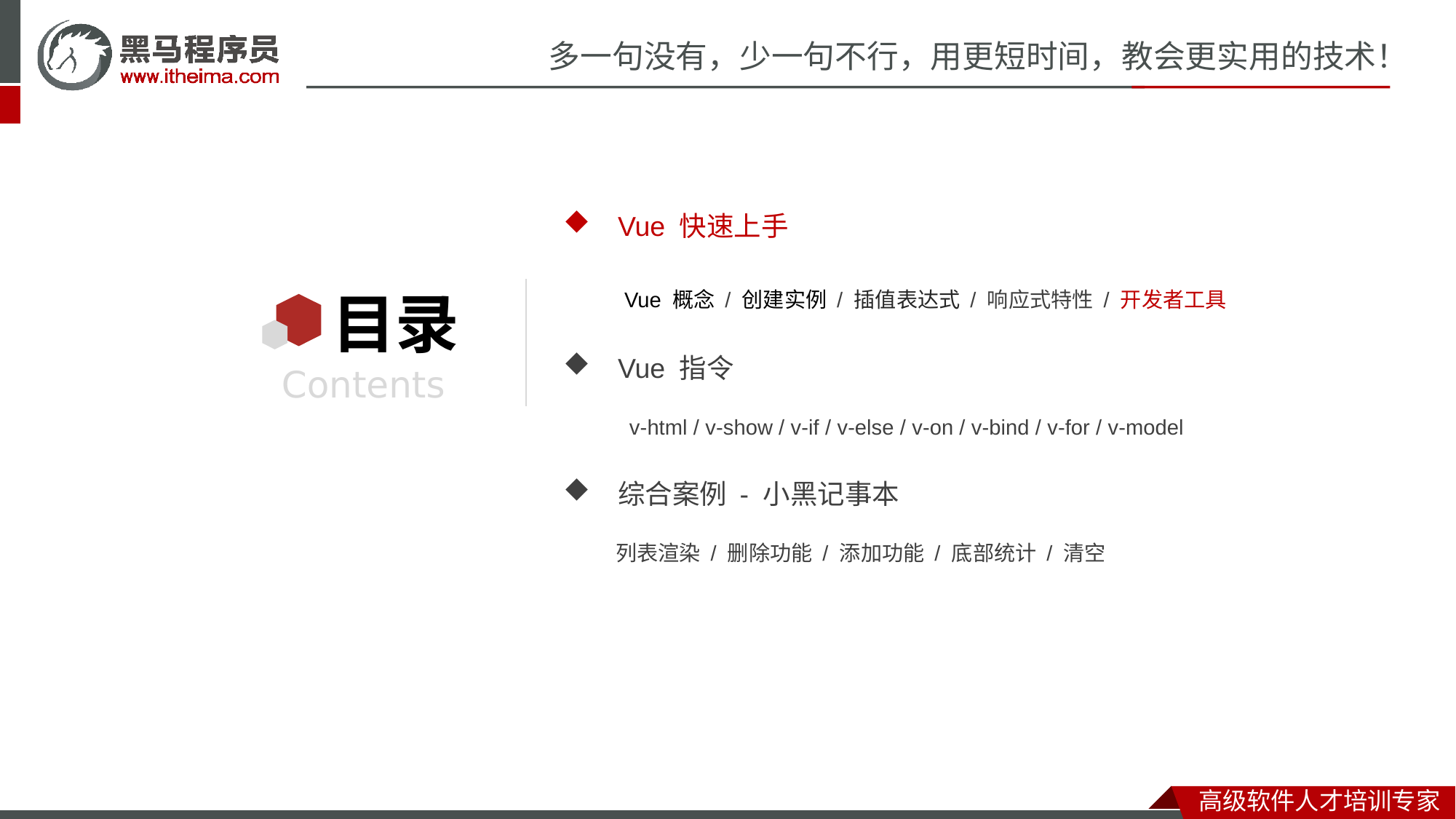

Vue 快速上手
        Vue 概念 / 创建实例 / 插值表达式 / 响应式特性 / 开发者工具
Vue 指令
           v-html / v-show / v-if / v-else / v-on / v-bind / v-for / v-model
综合案例 - 小黑记事本
          列表渲染 / 删除功能 / 添加功能 / 底部统计 / 清空